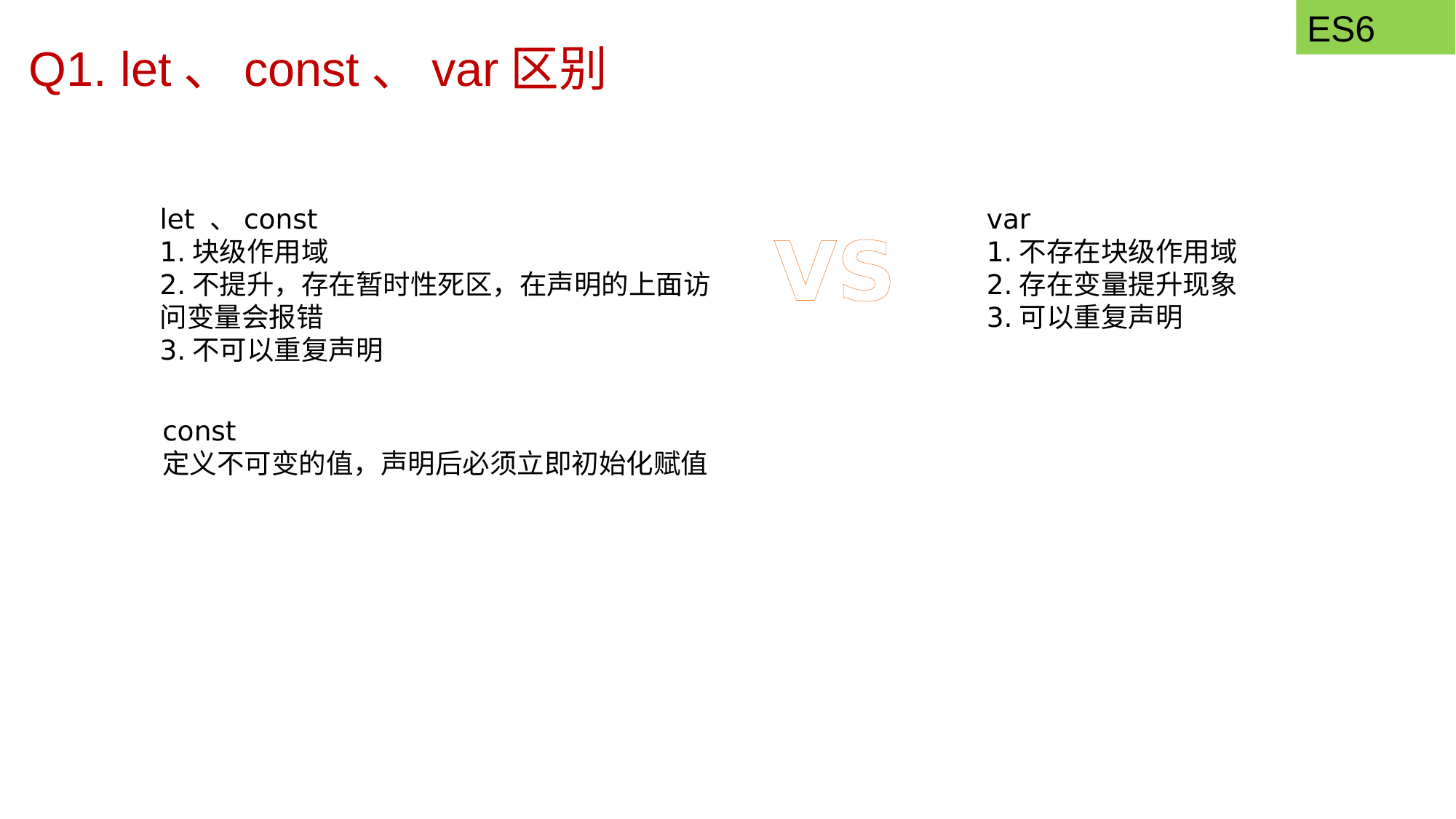

ES6
Q1. let、const、var区别

var
1.不存在块级作用域
2.存在变量提升现象
3.可以重复声明
let 、const
1.块级作用域
2.不提升，存在暂时性死区，在声明的上面访问变量会报错
3.不可以重复声明
VS
const
定义不可变的值，声明后必须立即初始化赋值